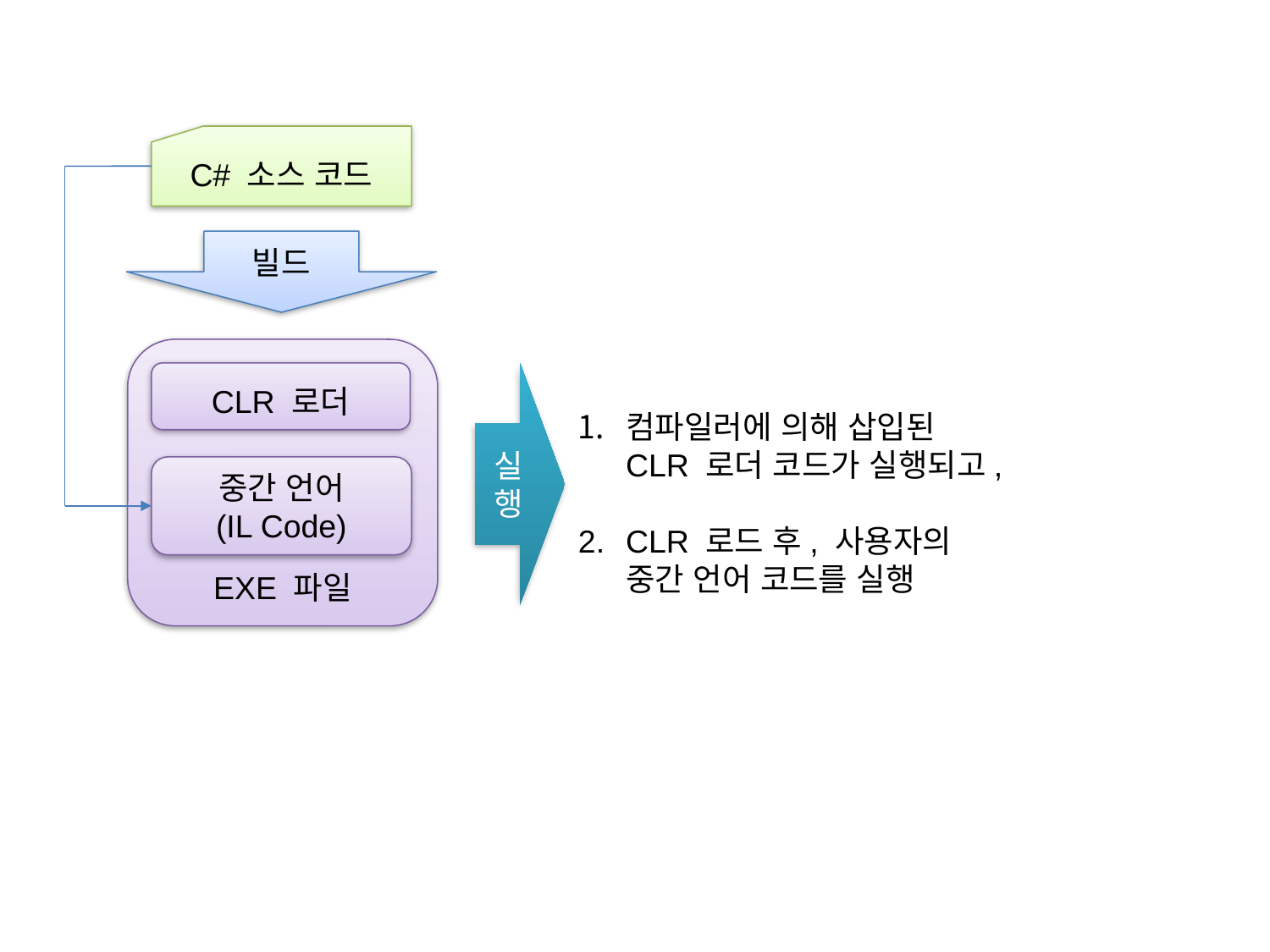

C# 소스 코드
빌드
EXE 파일
CLR 로더
실행
컴파일러에 의해 삽입된 CLR 로더 코드가 실행되고,
CLR 로드 후, 사용자의 중간 언어 코드를 실행
중간 언어
(IL Code)